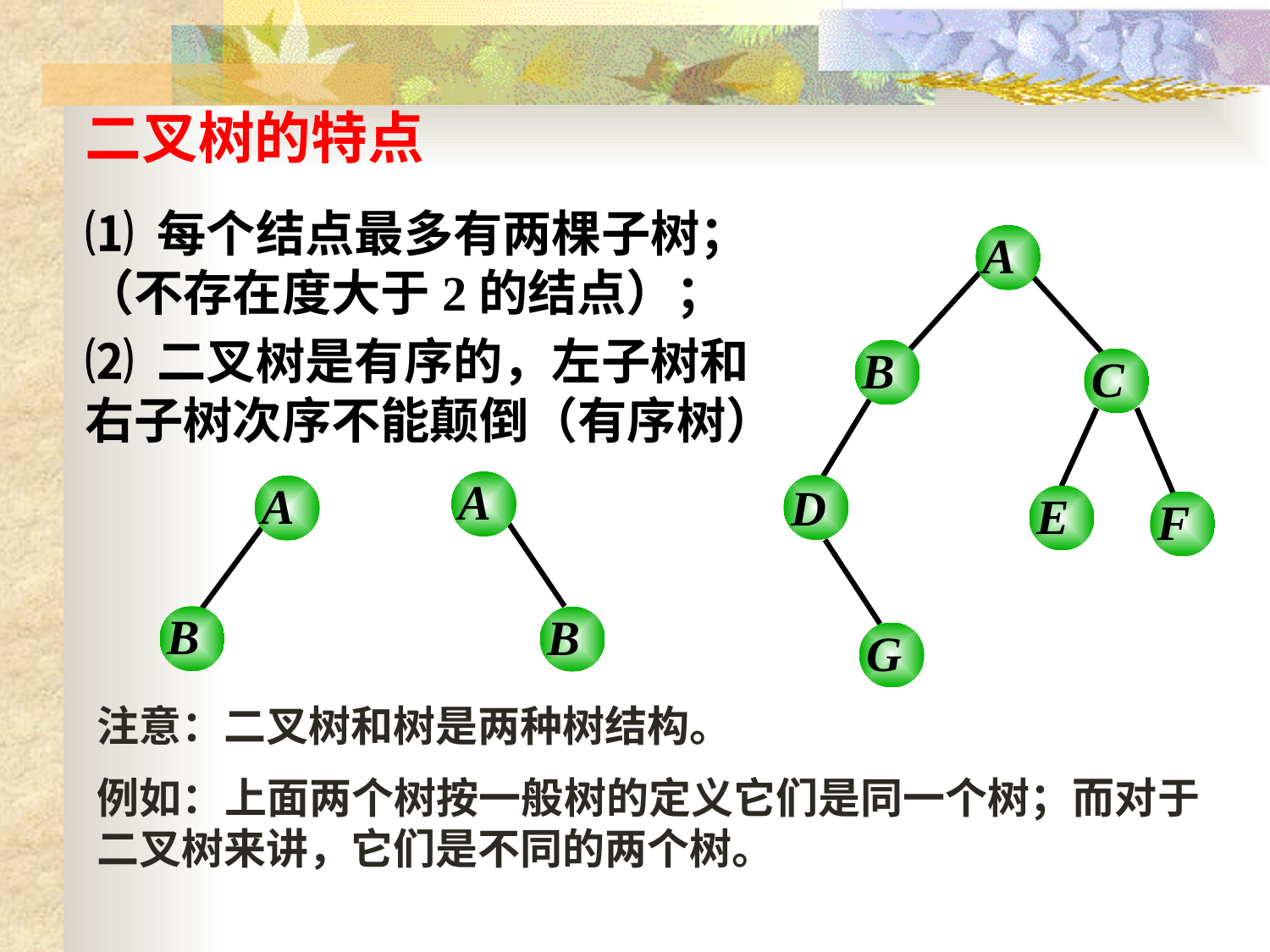

二叉树的特点
⑴ 每个结点最多有两棵子树；（不存在度大于2的结点）；
⑵ 二叉树是有序的，左子树和右子树次序不能颠倒（有序树）
A

B

C

D

E

F

G

A
A

B
B

注意：二叉树和树是两种树结构。
例如：上面两个树按一般树的定义它们是同一个树；而对于二叉树来讲，它们是不同的两个树。